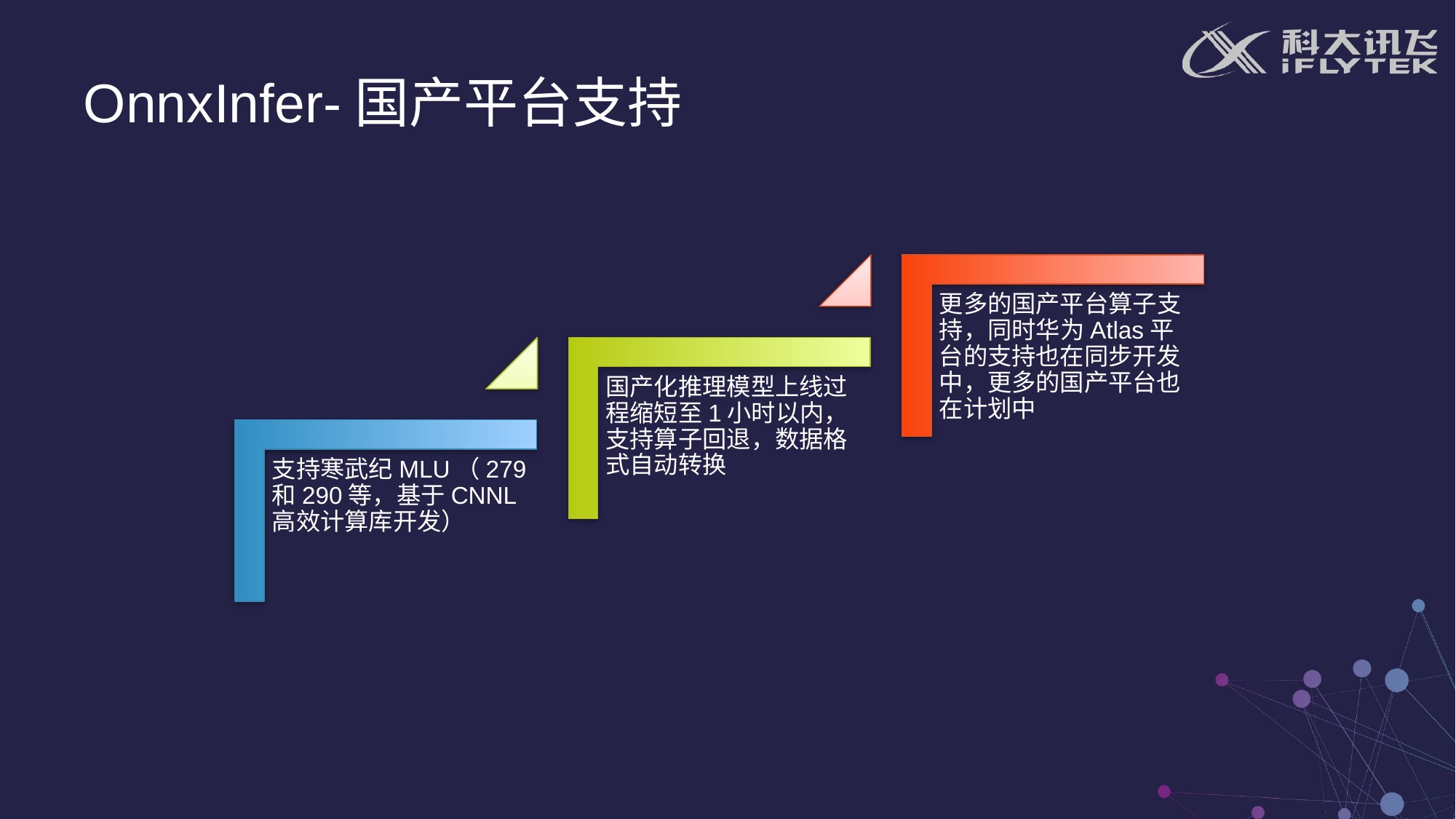

# OnnxInfer-国产平台支持
支持寒武纪MLU（279和290等，基于CNNL高效计算库开发）
国产化推理模型上线过程缩短至1小时以内，支持算子回退，数据格式自动转换
更多的国产平台算子支持，同时华为Atlas平台的支持也在同步开发中，更多的国产平台也在计划中